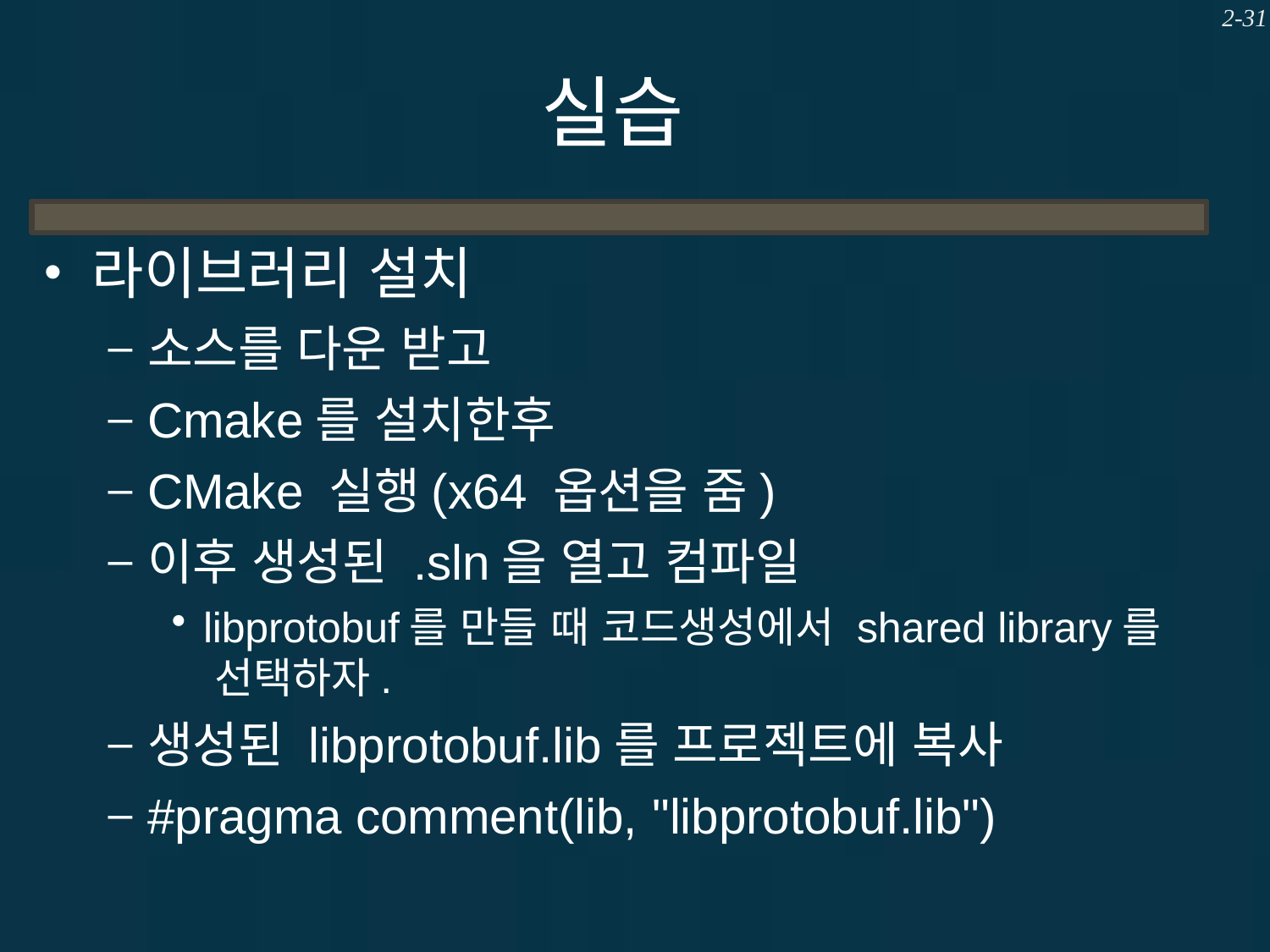

2-31
# 실습

라이브러리 설치
소스를 다운 받고
Cmake를 설치한후
CMake 실행(x64 옵션을 줌)
이후 생성된 .sln을 열고 컴파일
libprotobuf를 만들 때 코드생성에서 shared library를  선택하자.
생성된 libprotobuf.lib를 프로젝트에 복사
#pragma comment(lib, "libprotobuf.lib")